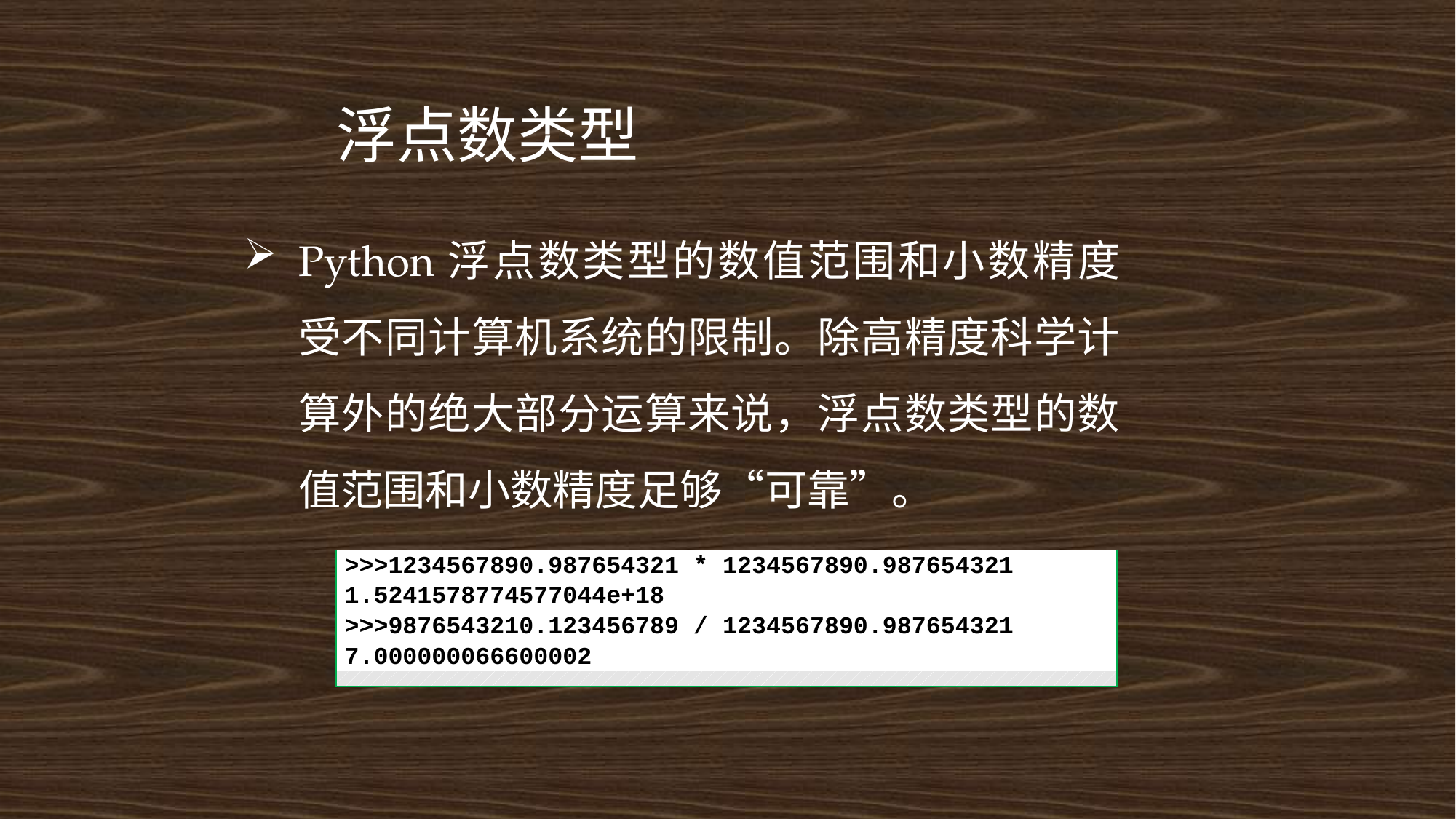

浮点数类型
Python浮点数类型的数值范围和小数精度受不同计算机系统的限制。除高精度科学计算外的绝大部分运算来说，浮点数类型的数值范围和小数精度足够“可靠”。
| >>>1234567890.987654321 \* 1234567890.987654321 1.5241578774577044e+18 >>>9876543210.123456789 / 1234567890.987654321 7.000000066600002 |
| --- |
|  |